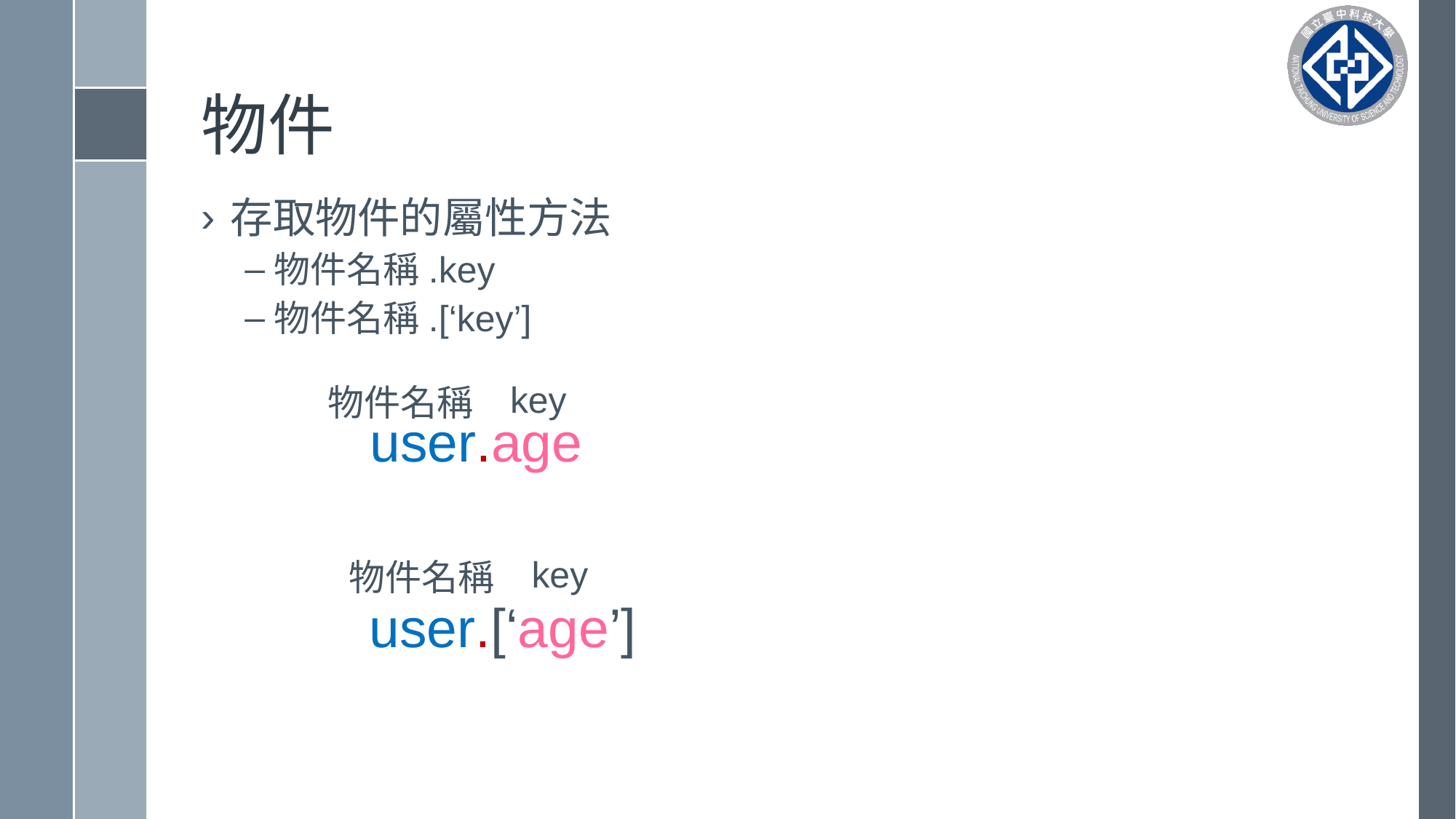

# 物件
存取物件的屬性方法
物件名稱.key
物件名稱.[‘key’]
key
物件名稱
user.age
key
物件名稱
user.[‘age’]